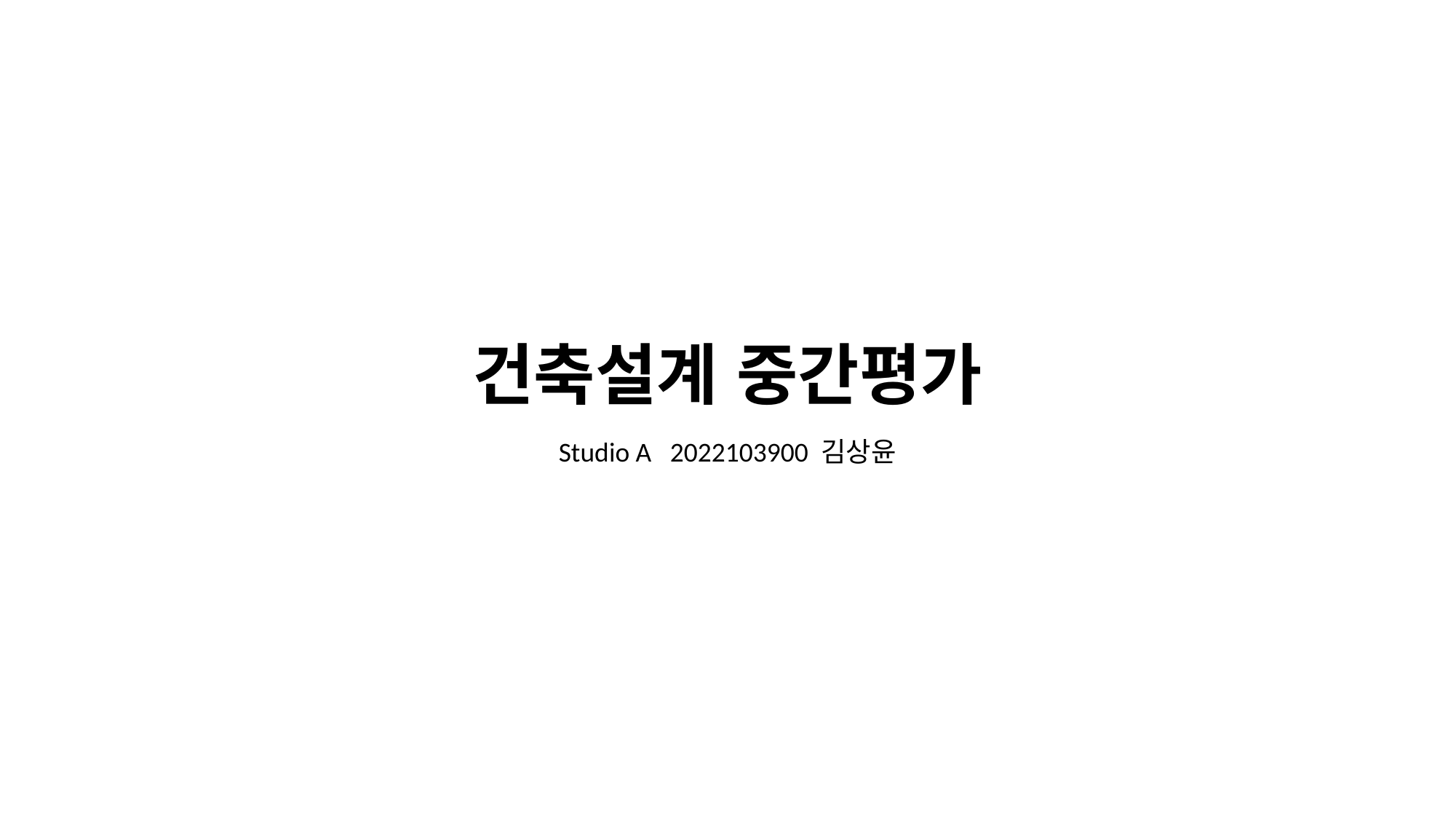

# 건축설계 중간평가
Studio A   2022103900 김상윤